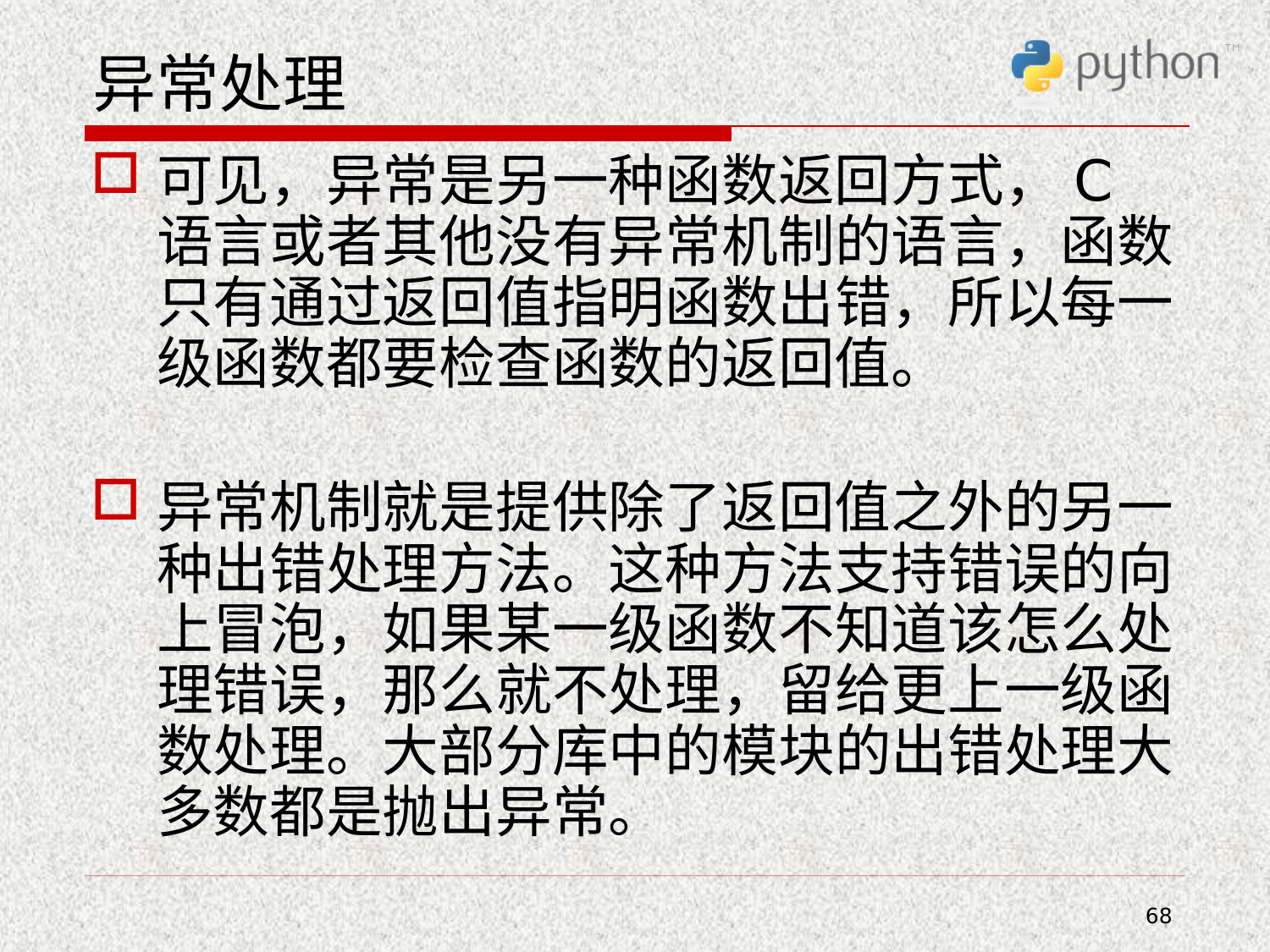

# 异常处理
可见，异常是另一种函数返回方式，C语言或者其他没有异常机制的语言，函数只有通过返回值指明函数出错，所以每一级函数都要检查函数的返回值。

异常机制就是提供除了返回值之外的另一种出错处理方法。这种方法支持错误的向上冒泡，如果某一级函数不知道该怎么处理错误，那么就不处理，留给更上一级函数处理。大部分库中的模块的出错处理大多数都是抛出异常。
68